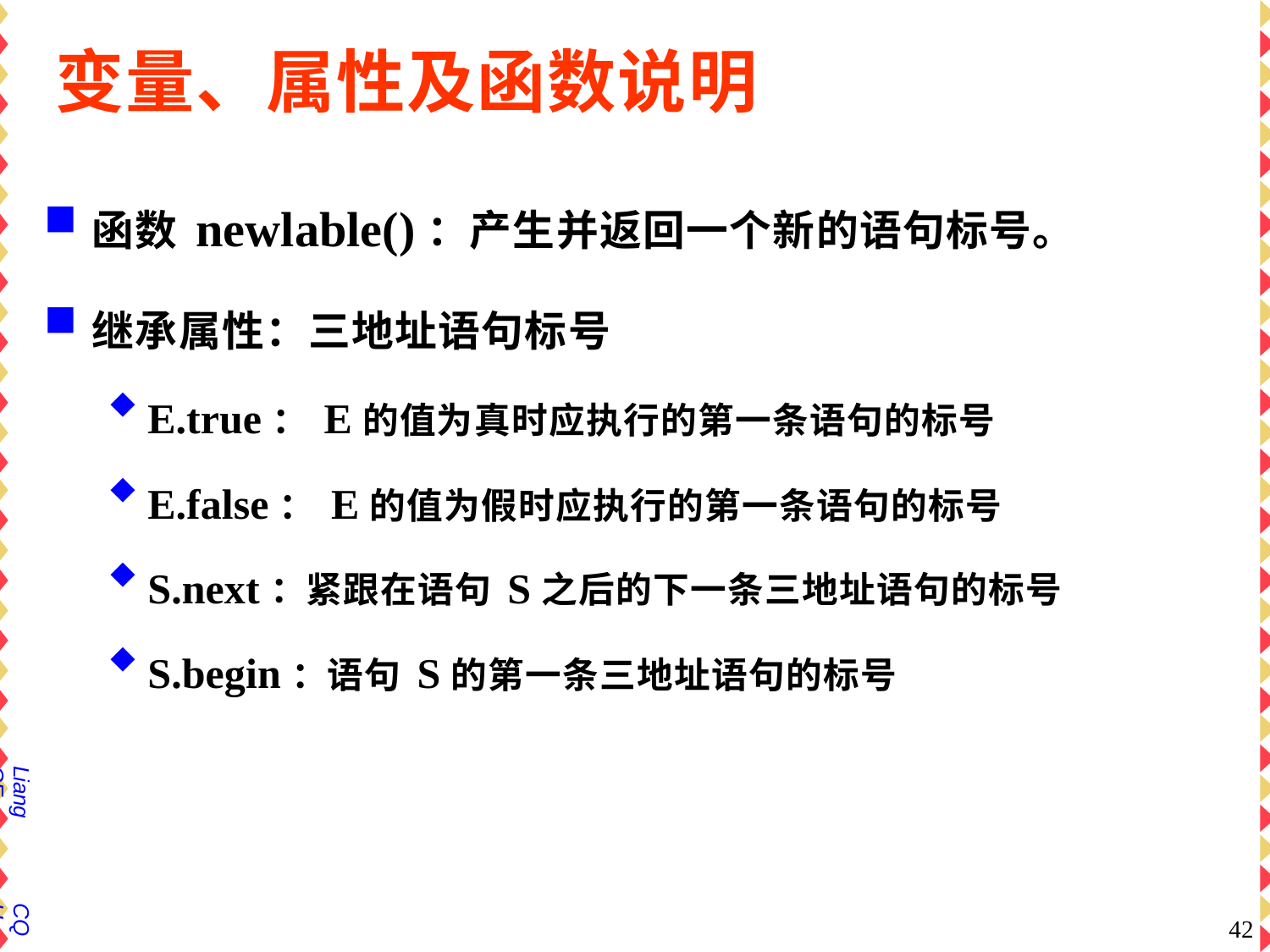

# 变量、属性及函数说明
函数newlable()：产生并返回一个新的语句标号。
继承属性：三地址语句标号
E.true：E的值为真时应执行的第一条语句的标号
E.false：E的值为假时应执行的第一条语句的标号
S.next：紧跟在语句S之后的下一条三地址语句的标号
S.begin：语句S的第一条三地址语句的标号
Liang GE
CQU
42